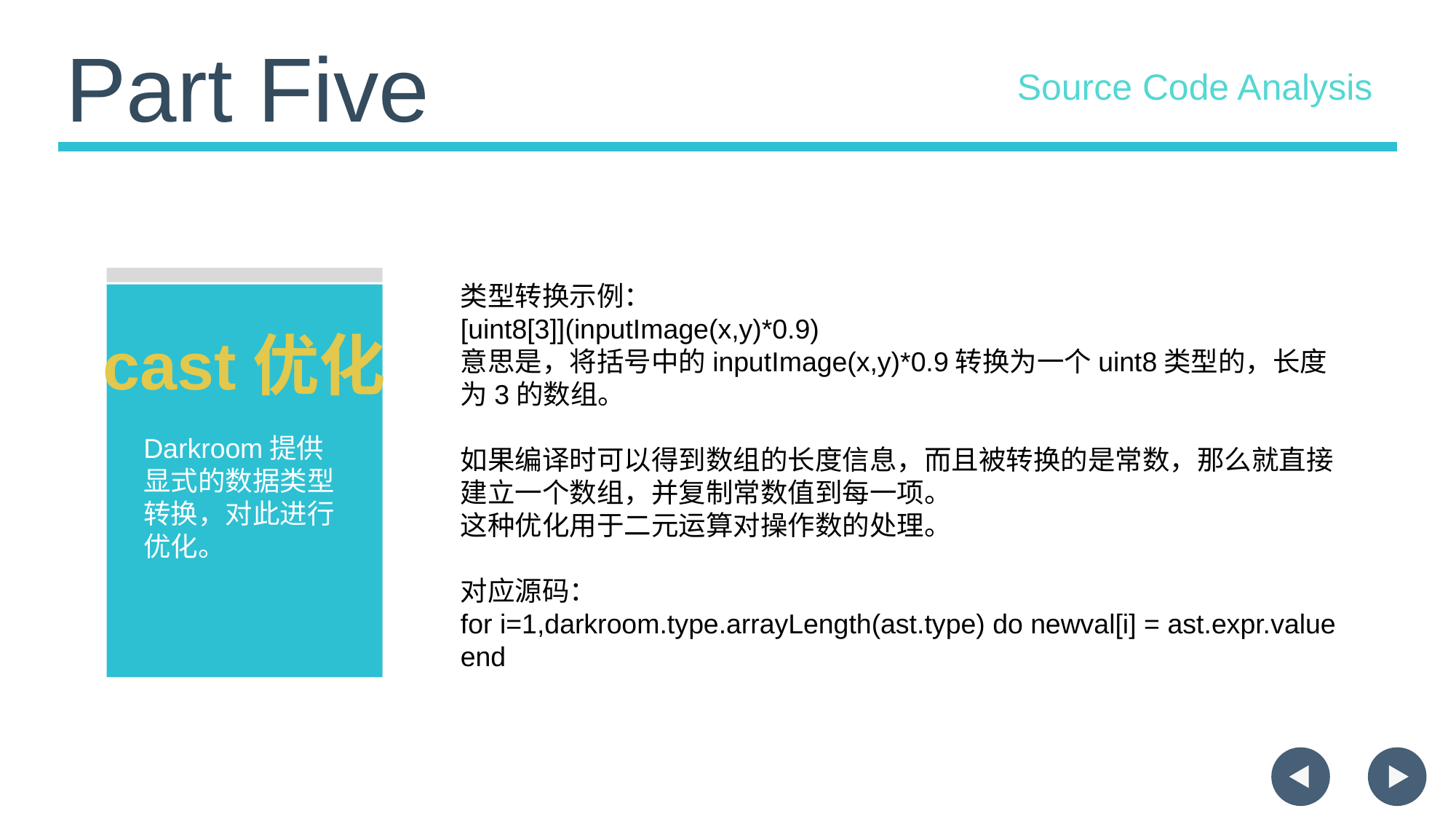

Part Five
Source Code Analysis

类型转换示例：
[uint8[3]](inputImage(x,y)*0.9)
意思是，将括号中的inputImage(x,y)*0.9转换为一个uint8类型的，长度为3的数组。

如果编译时可以得到数组的长度信息，而且被转换的是常数，那么就直接建立一个数组，并复制常数值到每一项。
这种优化用于二元运算对操作数的处理。

对应源码：
for i=1,darkroom.type.arrayLength(ast.type) do newval[i] = ast.expr.value end

cast优化
Darkroom提供显式的数据类型转换，对此进行优化。